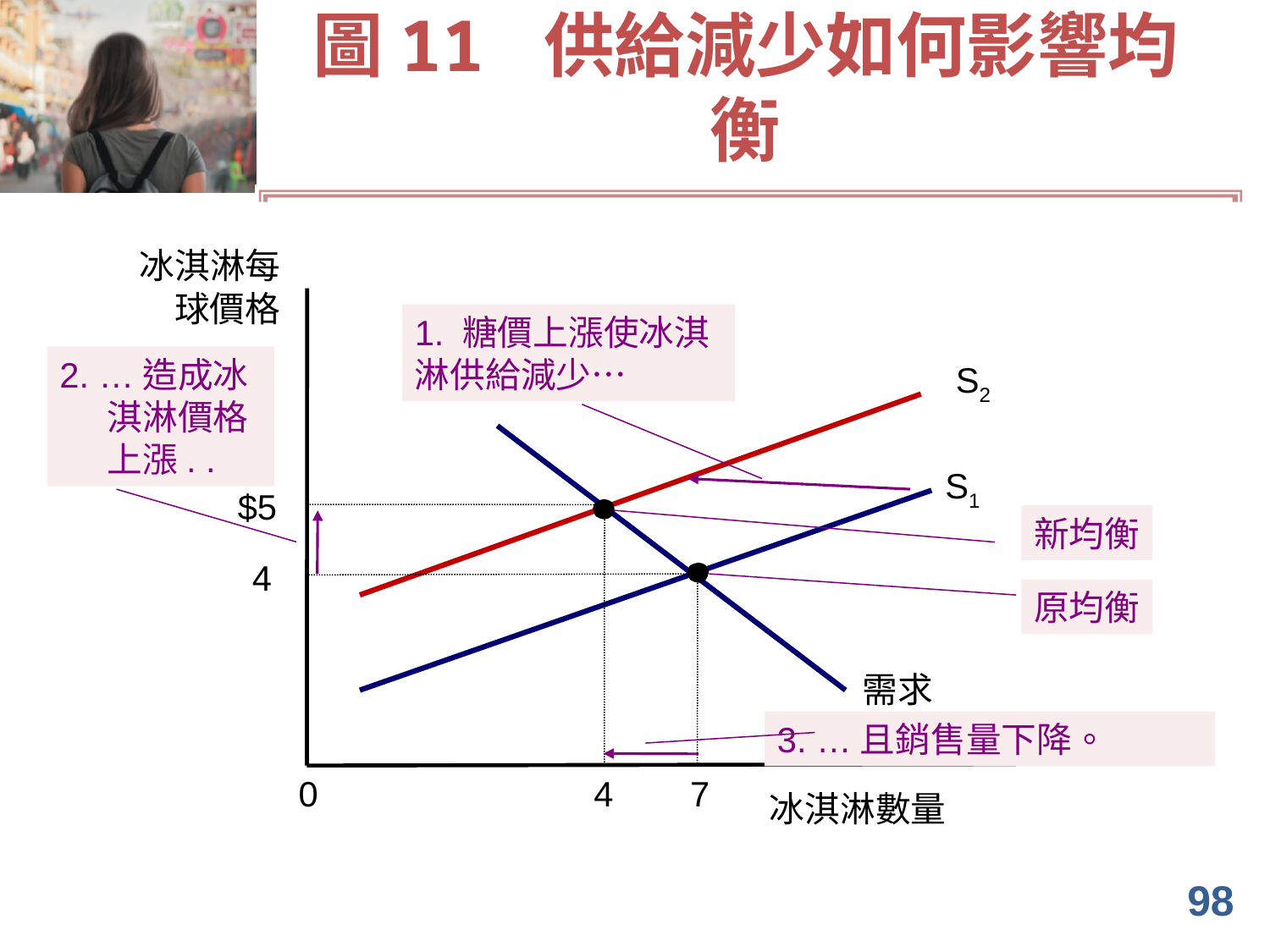

# 圖11 供給減少如何影響均衡
冰淇淋每球價格

1. 糖價上漲使冰淇淋供給減少…
2. …造成冰淇淋價格上漲. .
S2
需求
S1
$5

新均衡
4
4

原均衡
7
3. …且銷售量下降。
0
冰淇淋數量
98